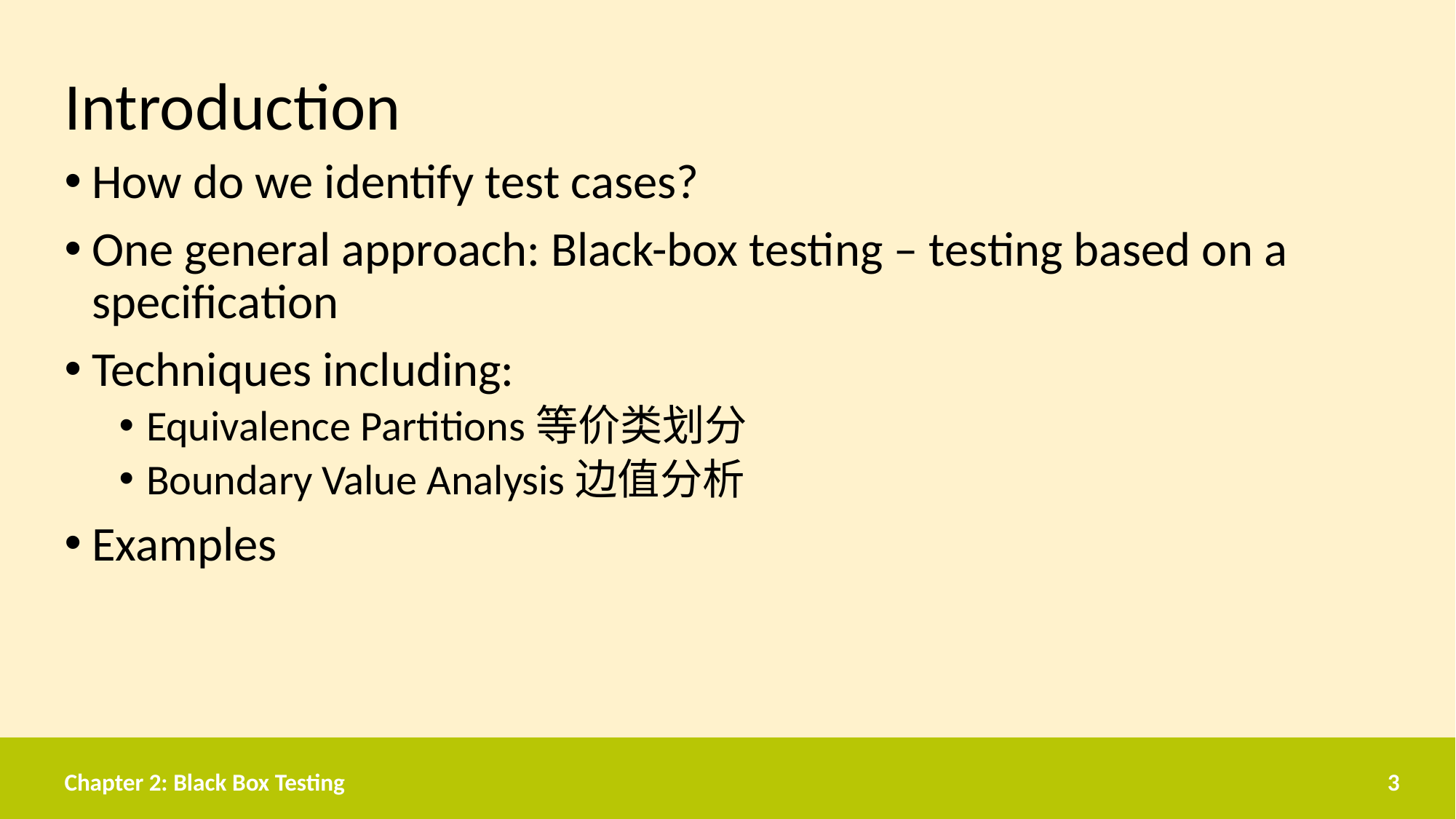

# Introduction
How do we identify test cases?
One general approach: Black-box testing – testing based on a specification
Techniques including:
Equivalence Partitions等价类划分
Boundary Value Analysis边值分析
Examples

Chapter 2: Black Box Testing
3